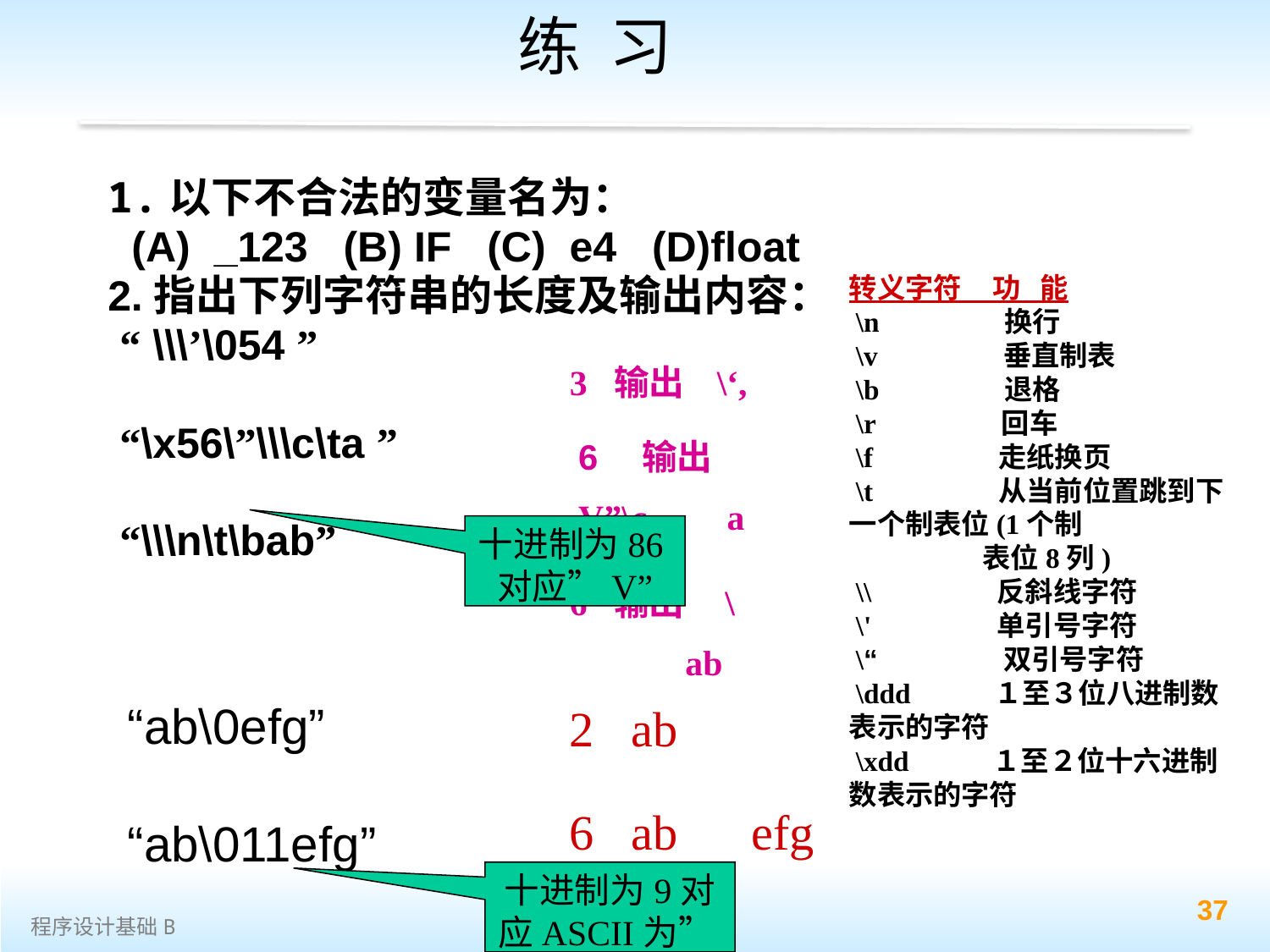

练  习

1.以下不合法的变量名为：
  (A)  _123   (B) IF   (C)  e4   (D)float
2.指出下列字符串的长度及输出内容：
 “ \\\’\054 ”

 “\x56\”\\\c\ta ”

 “\\\n\t\bab”

转义字符     功   能
 \n                 换行
 \v                 垂直制表
 \b                 退格
 \r                 回车
 \f                 走纸换页
 \t                 从当前位置跳到下一个制表位(1个制
                    表位8列)
 \\                 反斜线字符
 \'                 单引号字符
 \“                 双引号字符
 \ddd           １至３位八进制数表示的字符
 \xdd           １至２位十六进制数表示的字符
3  输出   \‘,
输出
V”\c         a
十进制为86对应”V”
6  输出    \
             ab
“ab\0efg”
2   ab

6   ab      efg
“ab\011efg”
十进制为9对应ASCII为”\t”
37